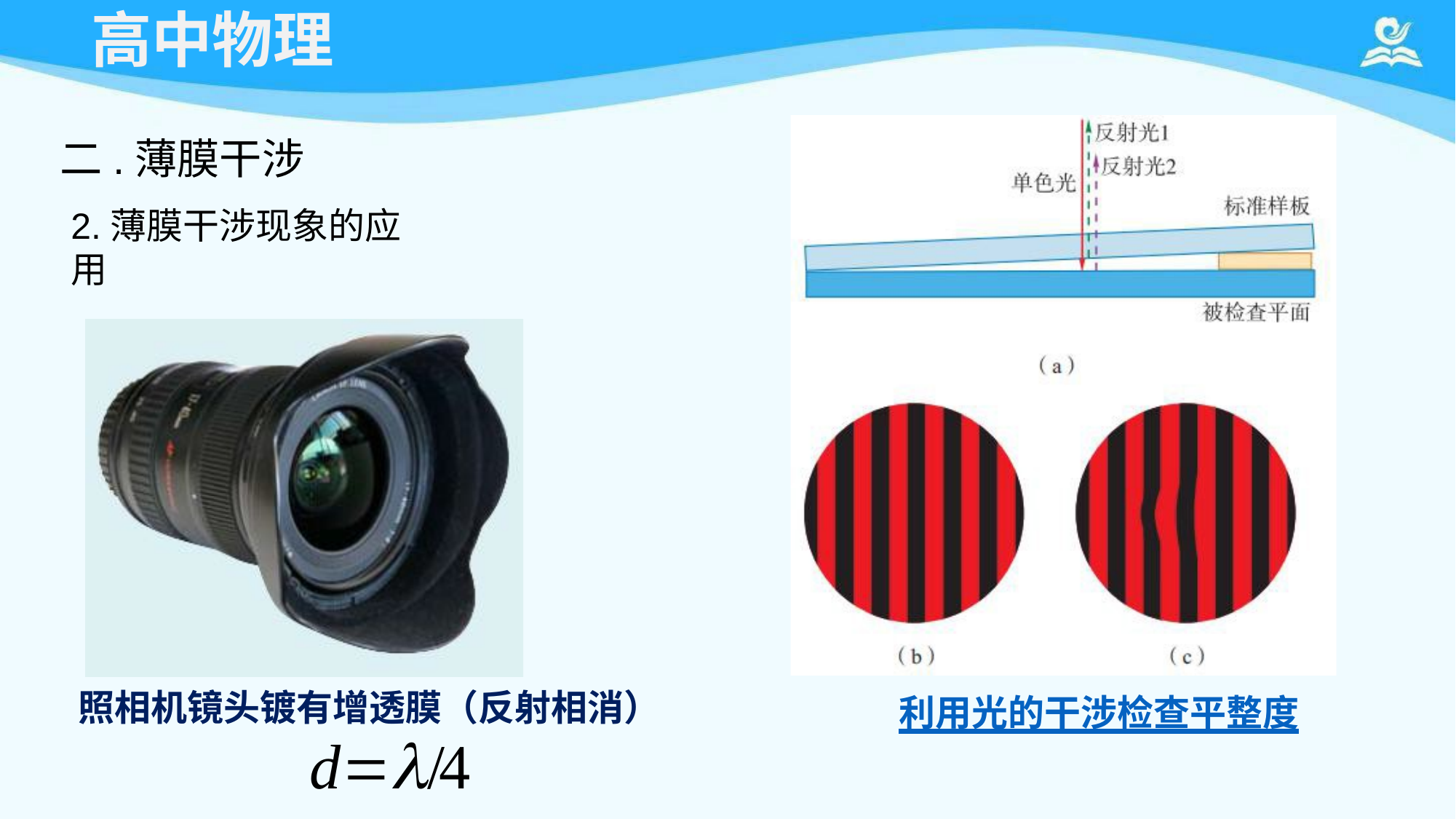

# 高中物理
二.薄膜干涉
2.薄膜干涉现象的应用

照相机镜头镀有增透膜（反射相消）
d=λ/4
利用光的干涉检查平整度